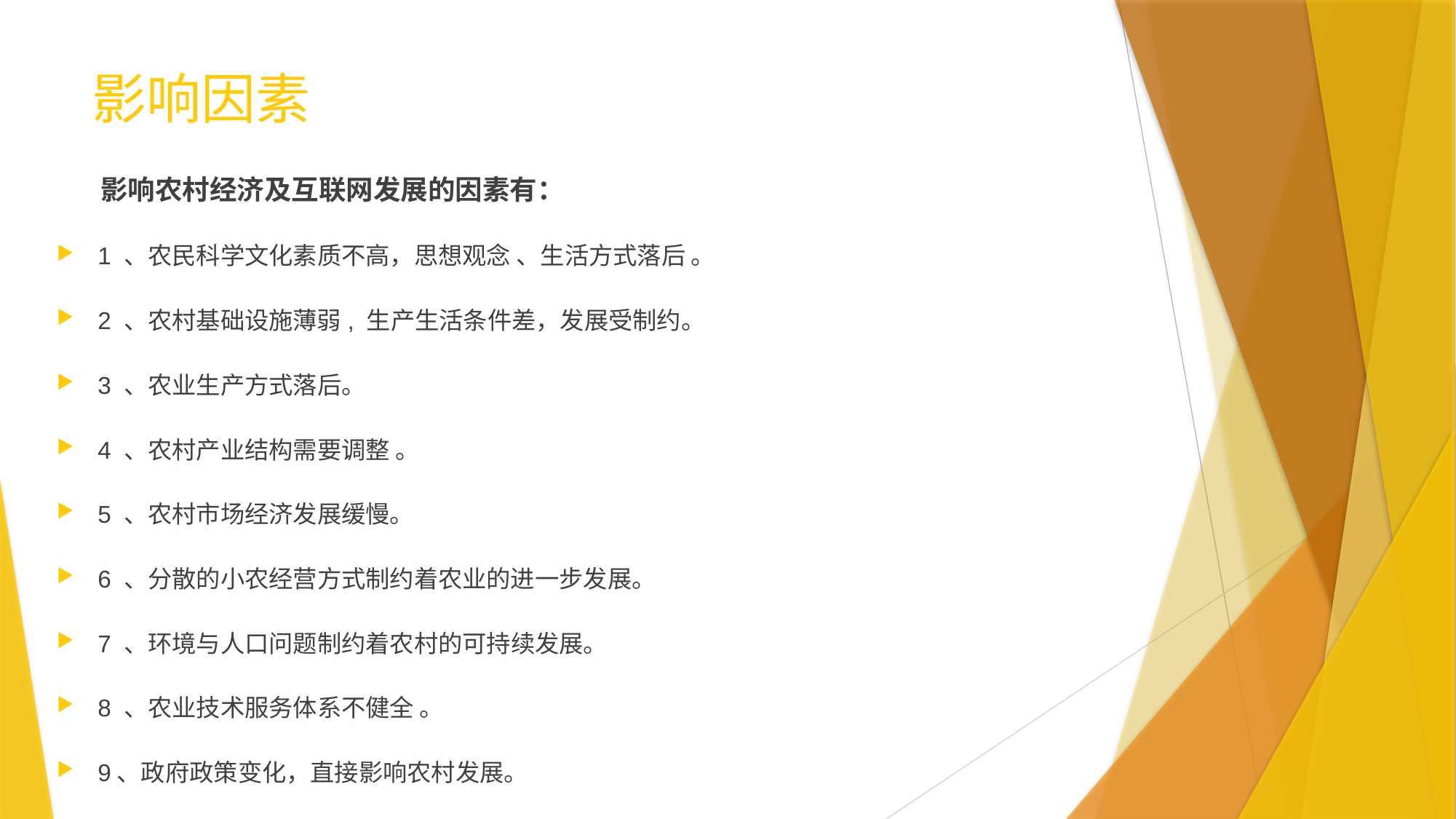

# 影响因素
      影响农村经济及互联网发展的因素有：
1 、农民科学文化素质不高，思想观念 、生活方式落后 。
2 、农村基础设施薄弱, 生产生活条件差，发展受制约。
3 、农业生产方式落后。
4 、农村产业结构需要调整 。
5 、农村市场经济发展缓慢。
6 、分散的小农经营方式制约着农业的进一步发展。
7 、环境与人口问题制约着农村的可持续发展。
8 、农业技术服务体系不健全 。
9、政府政策变化，直接影响农村发展。